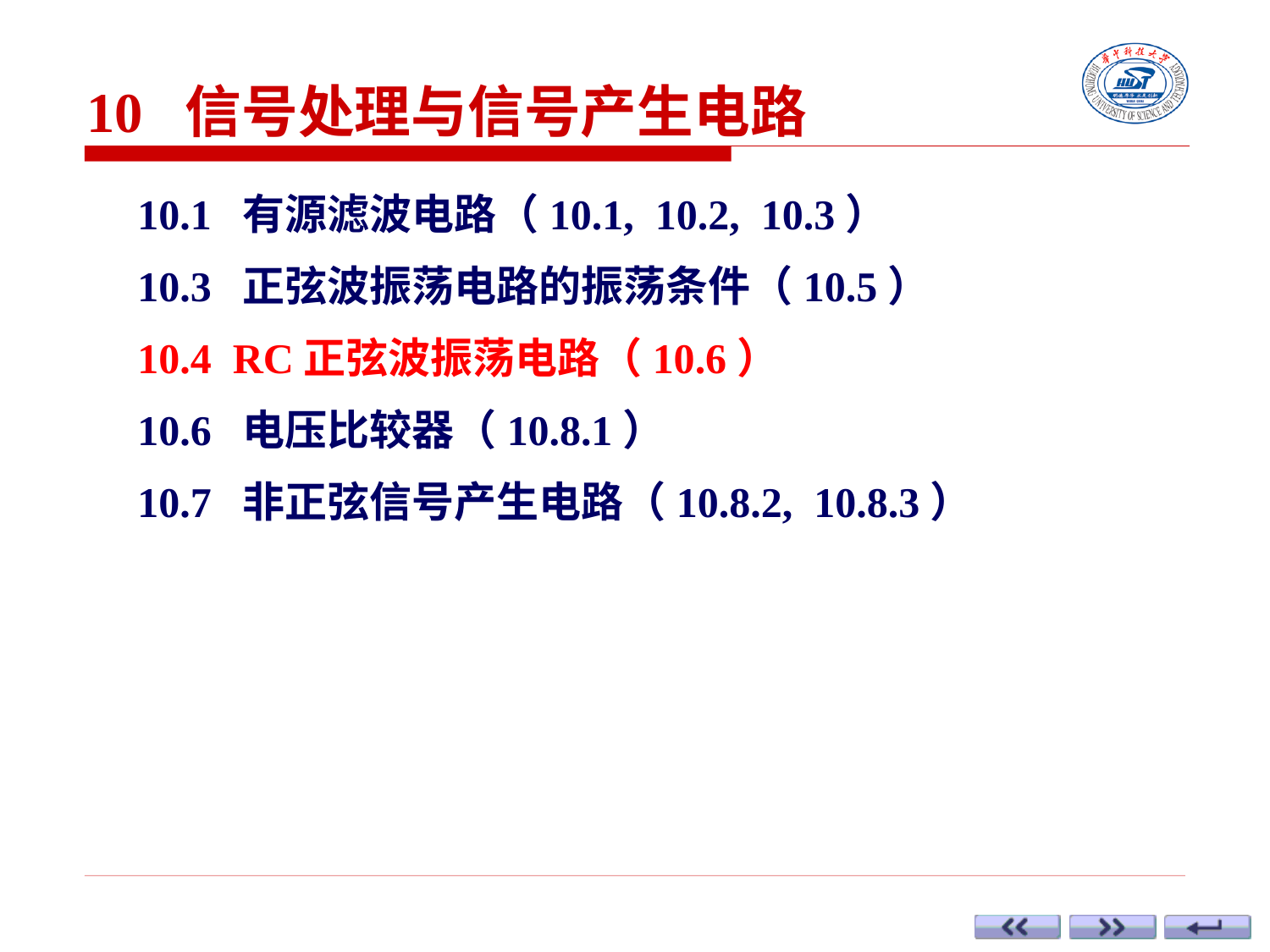

10  信号处理与信号产生电路
10.1  有源滤波电路（10.1,  10.2,  10.3）
10.3  正弦波振荡电路的振荡条件（10.5）
10.4  RC正弦波振荡电路（10.6）
10.6  电压比较器（10.8.1）
10.7  非正弦信号产生电路（10.8.2,  10.8.3）